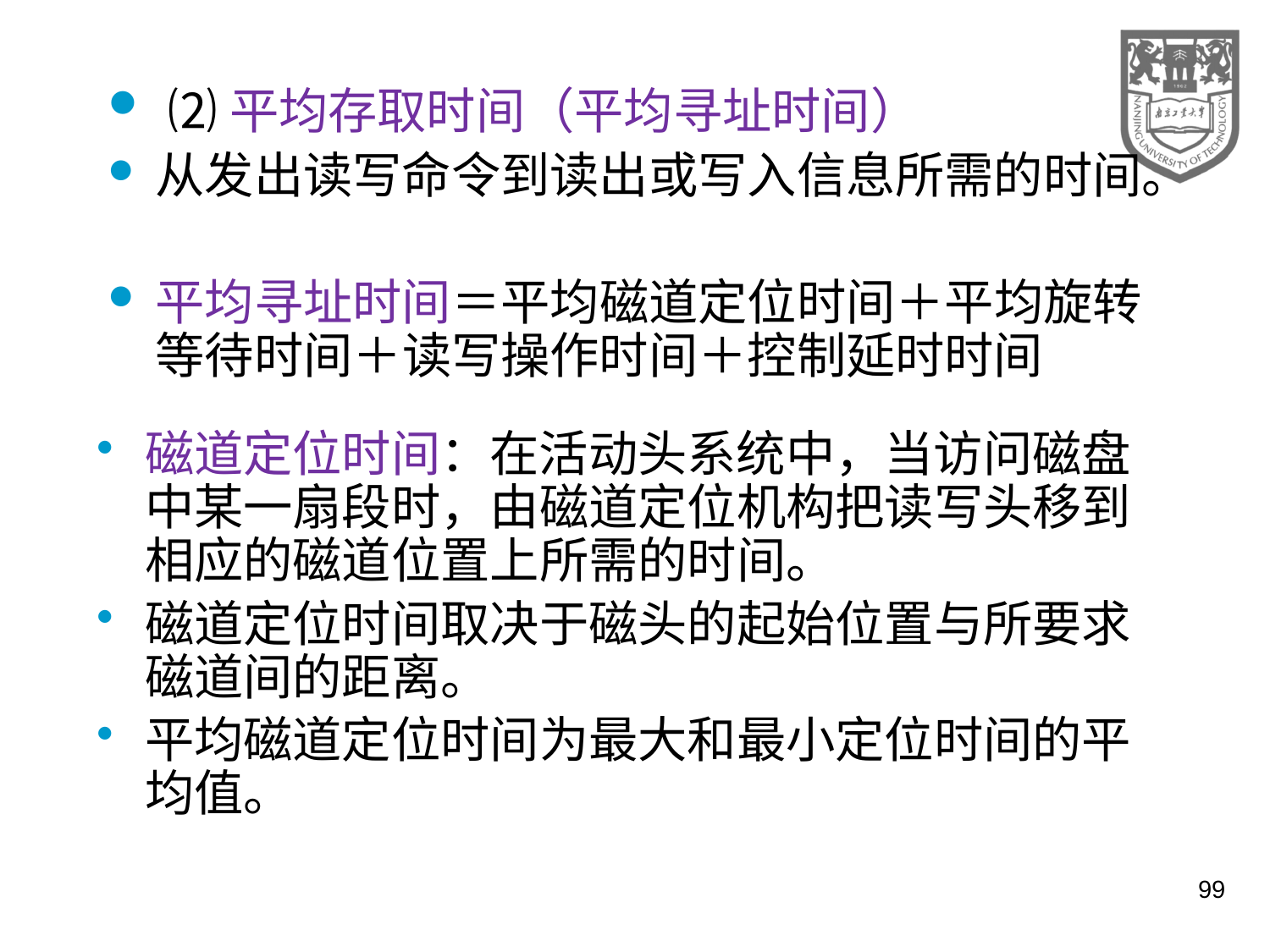

⑵平均存取时间（平均寻址时间）
从发出读写命令到读出或写入信息所需的时间。

平均寻址时间＝平均磁道定位时间＋平均旋转等待时间＋读写操作时间＋控制延时时间

磁道定位时间：在活动头系统中，当访问磁盘中某一扇段时，由磁道定位机构把读写头移到相应的磁道位置上所需的时间。
磁道定位时间取决于磁头的起始位置与所要求磁道间的距离。
平均磁道定位时间为最大和最小定位时间的平均值。
99